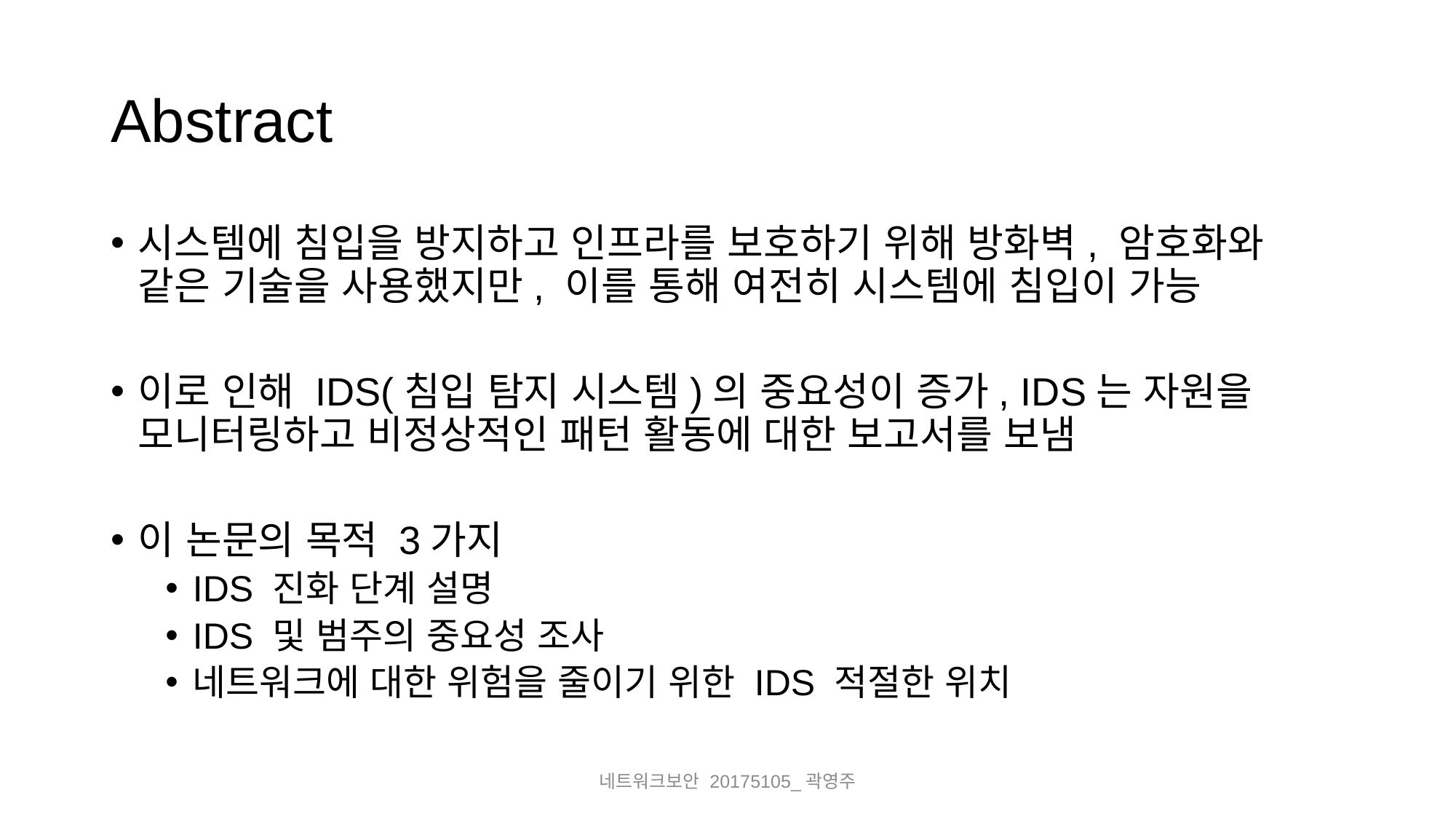

# Abstract
시스템에 침입을 방지하고 인프라를 보호하기 위해 방화벽, 암호화와 같은 기술을 사용했지만, 이를 통해 여전히 시스템에 침입이 가능

이로 인해 IDS(침입 탐지 시스템)의 중요성이 증가, IDS는 자원을 모니터링하고 비정상적인 패턴 활동에 대한 보고서를 보냄

이 논문의 목적 3가지
IDS 진화 단계 설명
IDS 및 범주의 중요성 조사
네트워크에 대한 위험을 줄이기 위한 IDS 적절한 위치
네트워크보안 20175105_곽영주